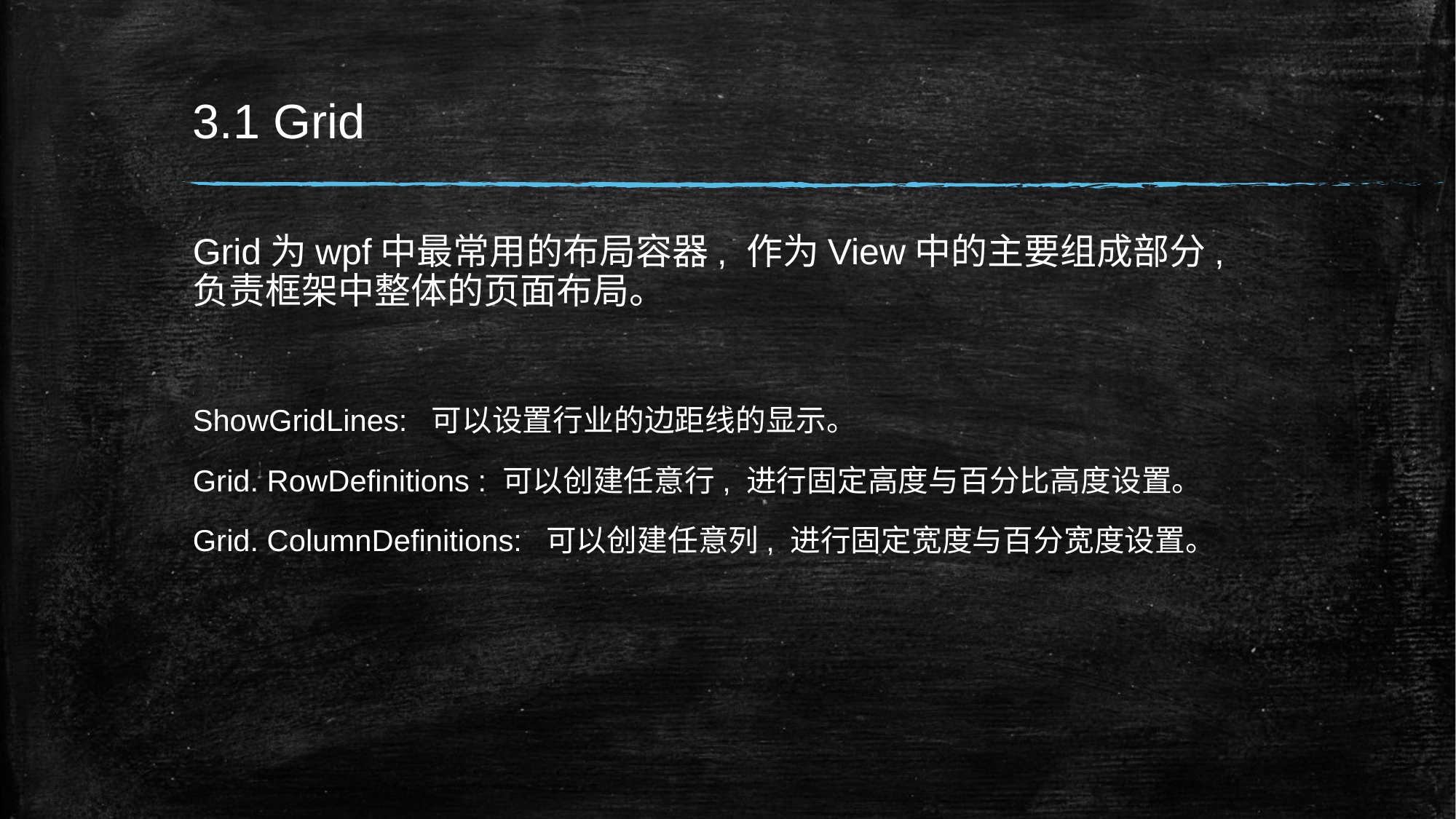

# 3.1 Grid
Grid为wpf中最常用的布局容器, 作为View中的主要组成部分,  负责框架中整体的页面布局。

ShowGridLines:  可以设置行业的边距线的显示。
Grid. RowDefinitions : 可以创建任意行, 进行固定高度与百分比高度设置。
Grid. ColumnDefinitions:  可以创建任意列, 进行固定宽度与百分宽度设置。